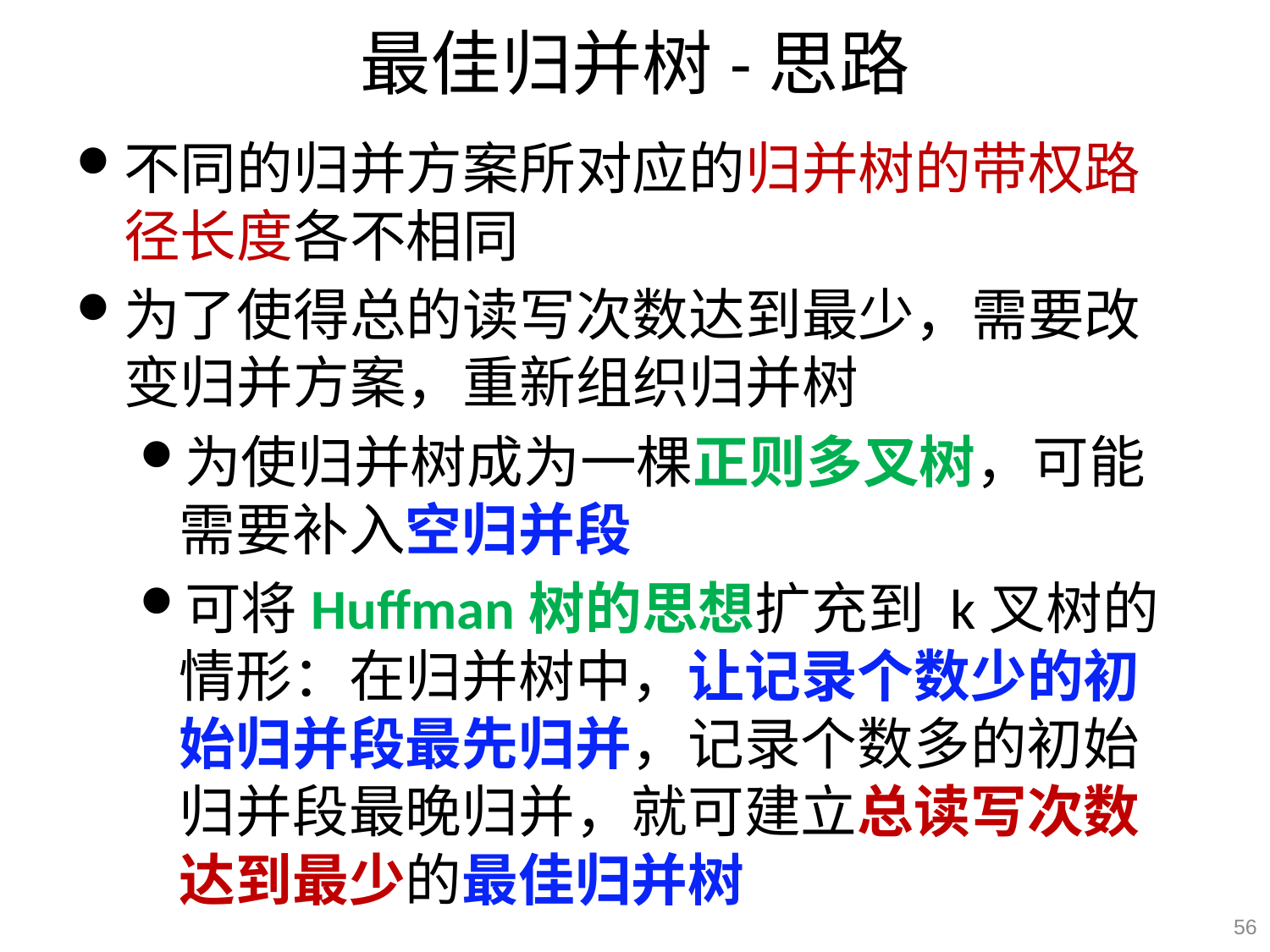

# 最佳归并树-思路
不同的归并方案所对应的归并树的带权路径长度各不相同
为了使得总的读写次数达到最少，需要改变归并方案，重新组织归并树
为使归并树成为一棵正则多叉树，可能需要补入空归并段
可将Huffman树的思想扩充到 k叉树的情形：在归并树中，让记录个数少的初始归并段最先归并，记录个数多的初始归并段最晚归并，就可建立总读写次数达到最少的最佳归并树
56